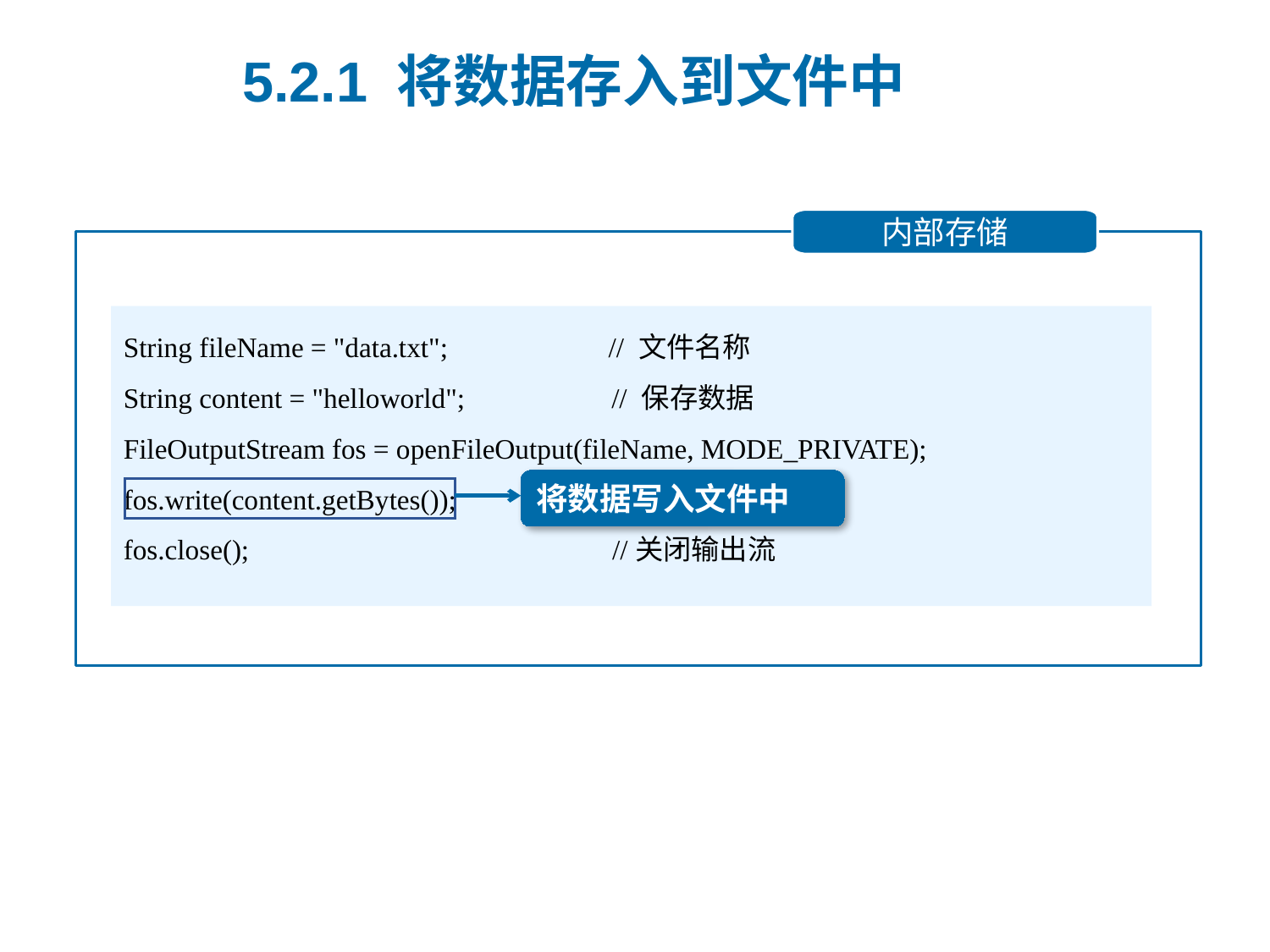

5.2.1 将数据存入到文件中
内部存储

String fileName = "data.txt";                       // 文件名称
String content = "helloworld";                     // 保存数据
FileOutputStream fos = openFileOutput(fileName, MODE_PRIVATE);
fos.write(content.getBytes());
fos.close();                                                    //关闭输出流

将数据写入文件中